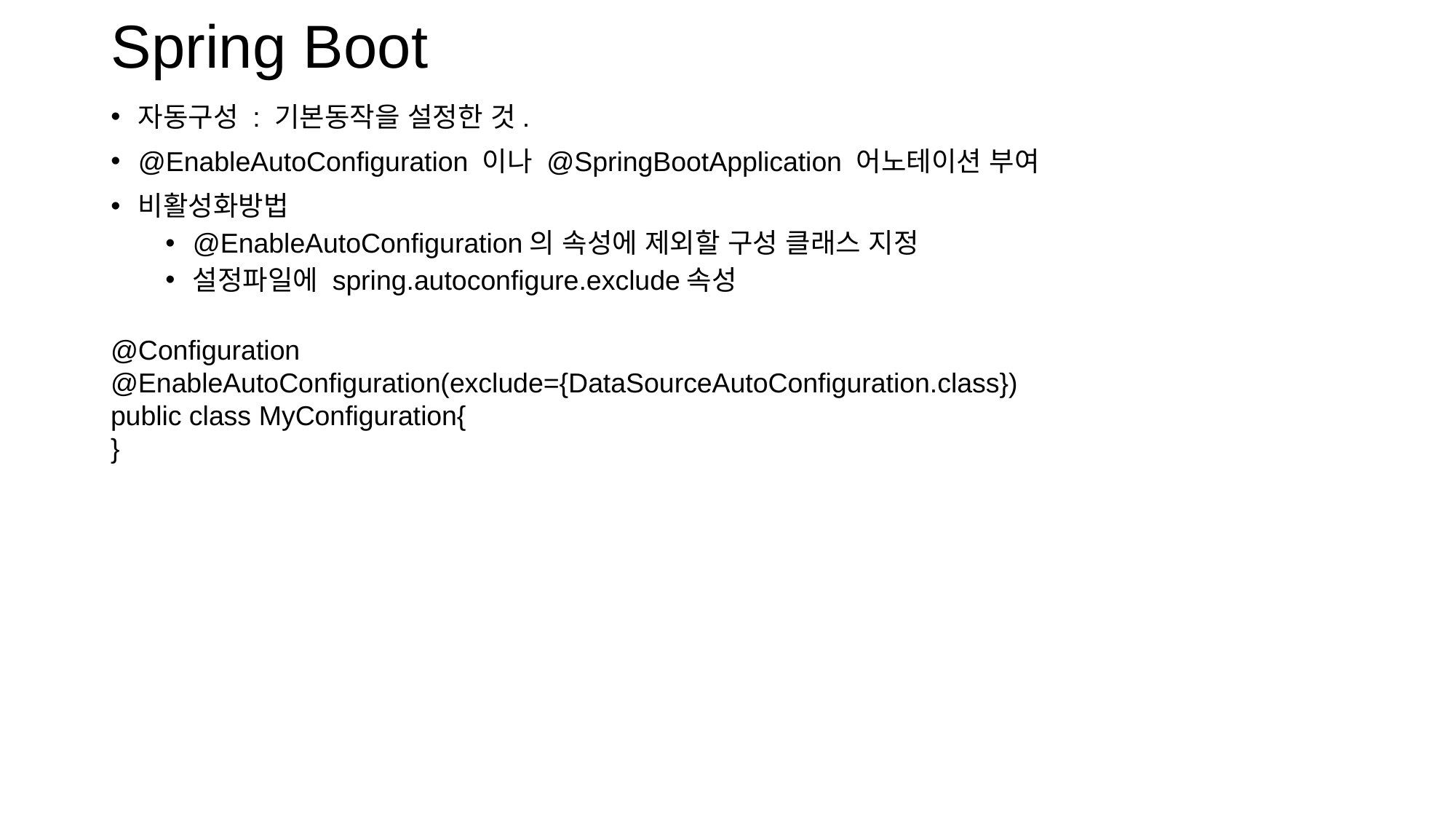

# Spring Boot
자동구성 : 기본동작을 설정한 것.
@EnableAutoConfiguration 이나 @SpringBootApplication 어노테이션 부여
비활성화방법
@EnableAutoConfiguration의 속성에 제외할 구성 클래스 지정
설정파일에 spring.autoconfigure.exclude속성
@Configuration
@EnableAutoConfiguration(exclude={DataSourceAutoConfiguration.class})
public class MyConfiguration{
}